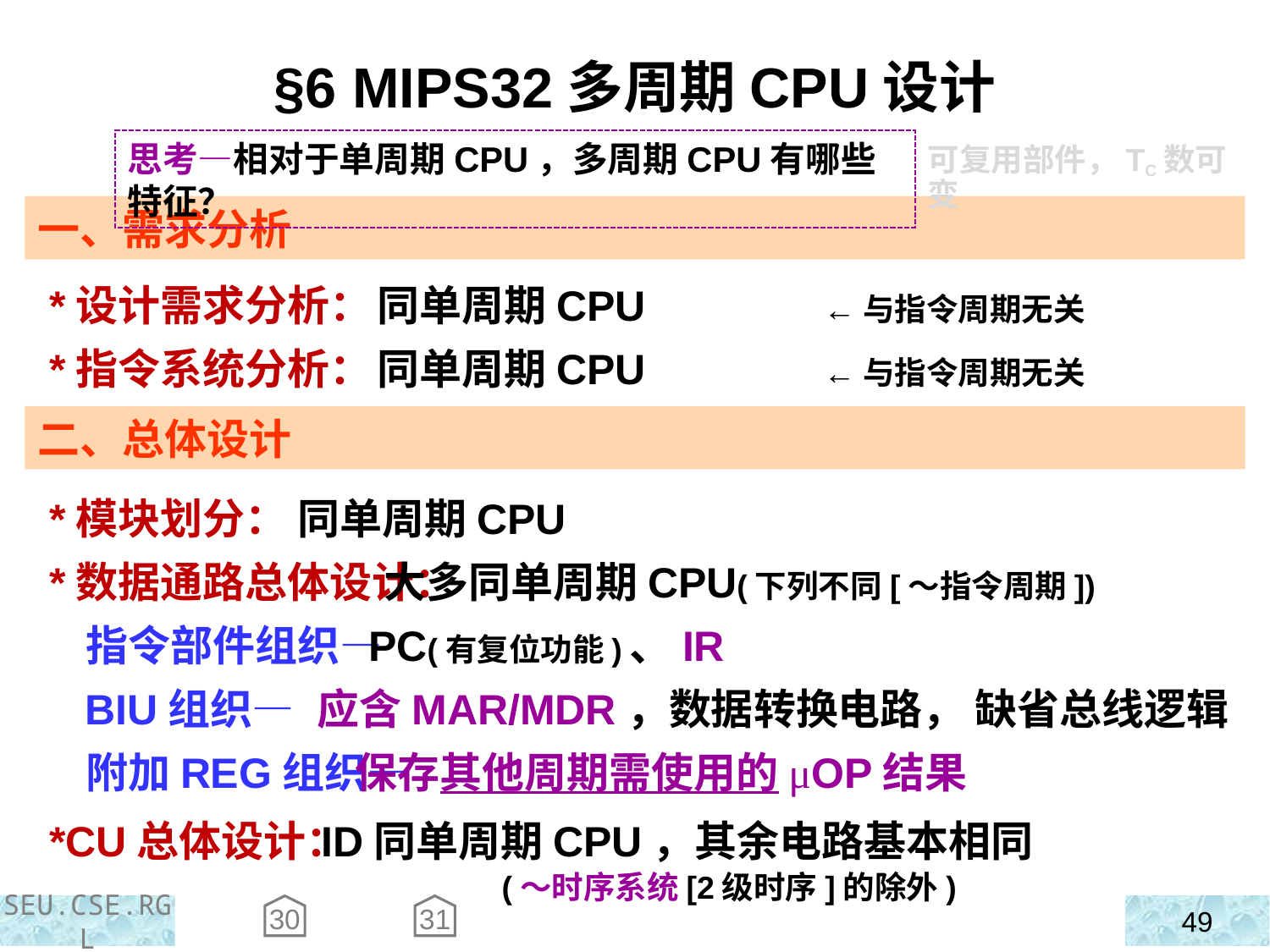

§6 MIPS32多周期CPU设计
思考—相对于单周期CPU，多周期CPU有哪些特征？
可复用部件，TC数可变
一、需求分析
 *设计需求分析：
 *指令系统分析：
同单周期CPU               ←与指令周期无关
同单周期CPU               ←与指令周期无关
二、总体设计
同单周期CPU
        大多同单周期CPU(下列不同[～指令周期])
      PC(有复位功能)、IR
 应含MAR/MDR，数据转换电路， 缺省总线逻辑
     保存其他周期需使用的μOP结果
  ID同单周期CPU，其余电路基本相同
                       (～时序系统[2级时序]的除外)
 *模块划分：
 *数据通路总体设计：
    指令部件组织—
    BIU组织—
    附加REG组织—
 *CU总体设计：
30
31
SEU.CSE.RGL
49